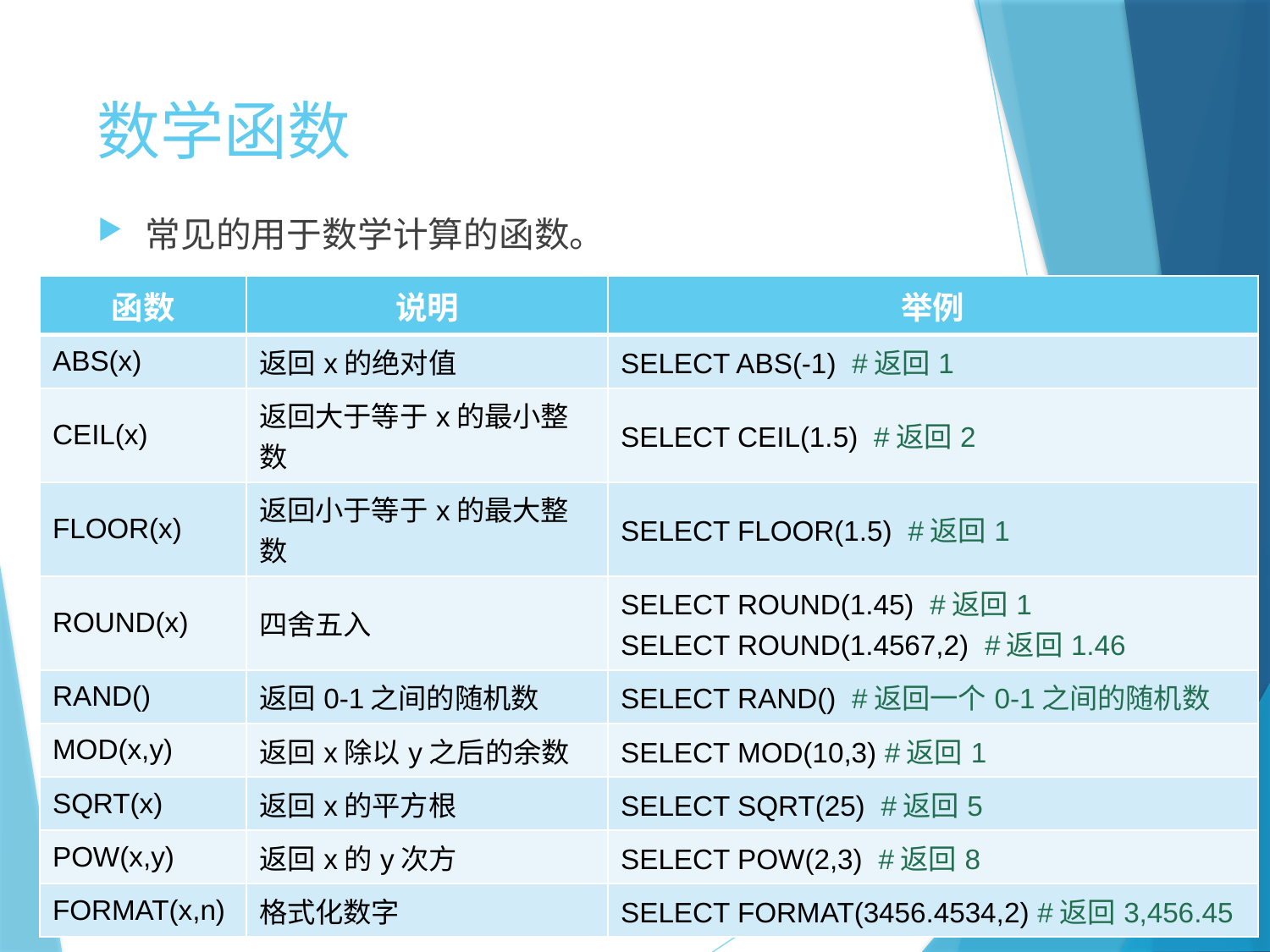

# 数学函数
常见的用于数学计算的函数。

| 函数 | 说明 | 举例 |
| --- | --- | --- |
| ABS(x) | 返回x的绝对值 | SELECT ABS(-1) #返回1 |
| CEIL(x) | 返回大于等于x的最小整数 | SELECT CEIL(1.5) #返回2 |
| FLOOR(x) | 返回小于等于x的最大整数 | SELECT FLOOR(1.5) #返回1 |
| ROUND(x) | 四舍五入 | SELECT ROUND(1.45) #返回1 SELECT ROUND(1.4567,2) #返回1.46 |
| RAND() | 返回0-1之间的随机数 | SELECT RAND() #返回一个0-1之间的随机数 |
| MOD(x,y) | 返回x除以y之后的余数 | SELECT MOD(10,3) #返回1 |
| SQRT(x) | 返回x的平方根 | SELECT SQRT(25) #返回5 |
| POW(x,y) | 返回x的y次方 | SELECT POW(2,3) #返回8 |
| FORMAT(x,n) | 格式化数字 | SELECT FORMAT(3456.4534,2) #返回3,456.45 |